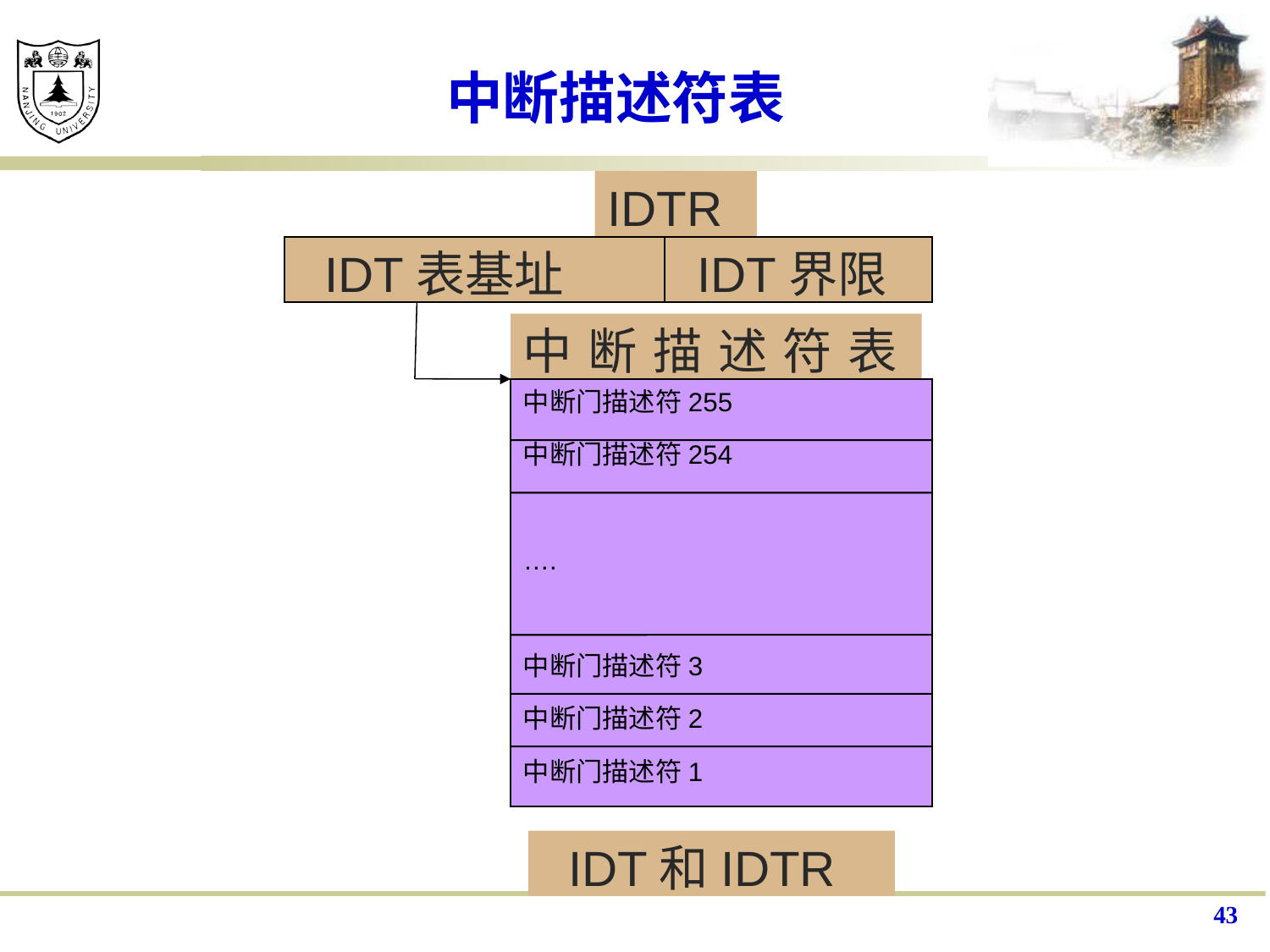

# 中断描述符表
IDTR
  IDT表基址           IDT界限
中断门描述符255
中断门描述符254

….

中断门描述符3
中断门描述符2
中断门描述符1

中断描述符表IDT
  IDT和IDTR
43